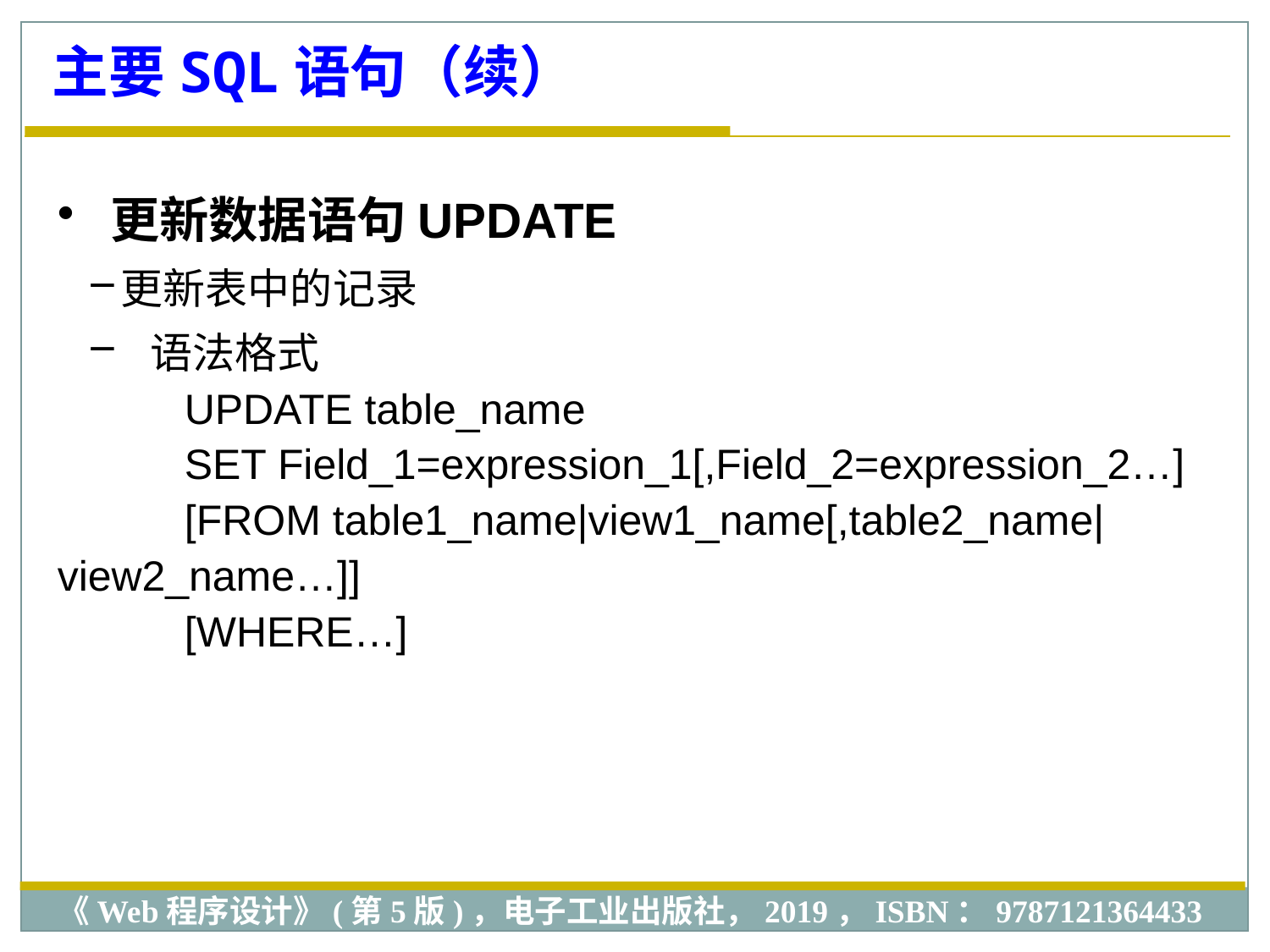

主要SQL语句（续）
 更新数据语句UPDATE
更新表中的记录
  语法格式
	UPDATE table_name
	SET Field_1=expression_1[,Field_2=expression_2…]
	[FROM table1_name|view1_name[,table2_name|	view2_name…]]
	[WHERE…]